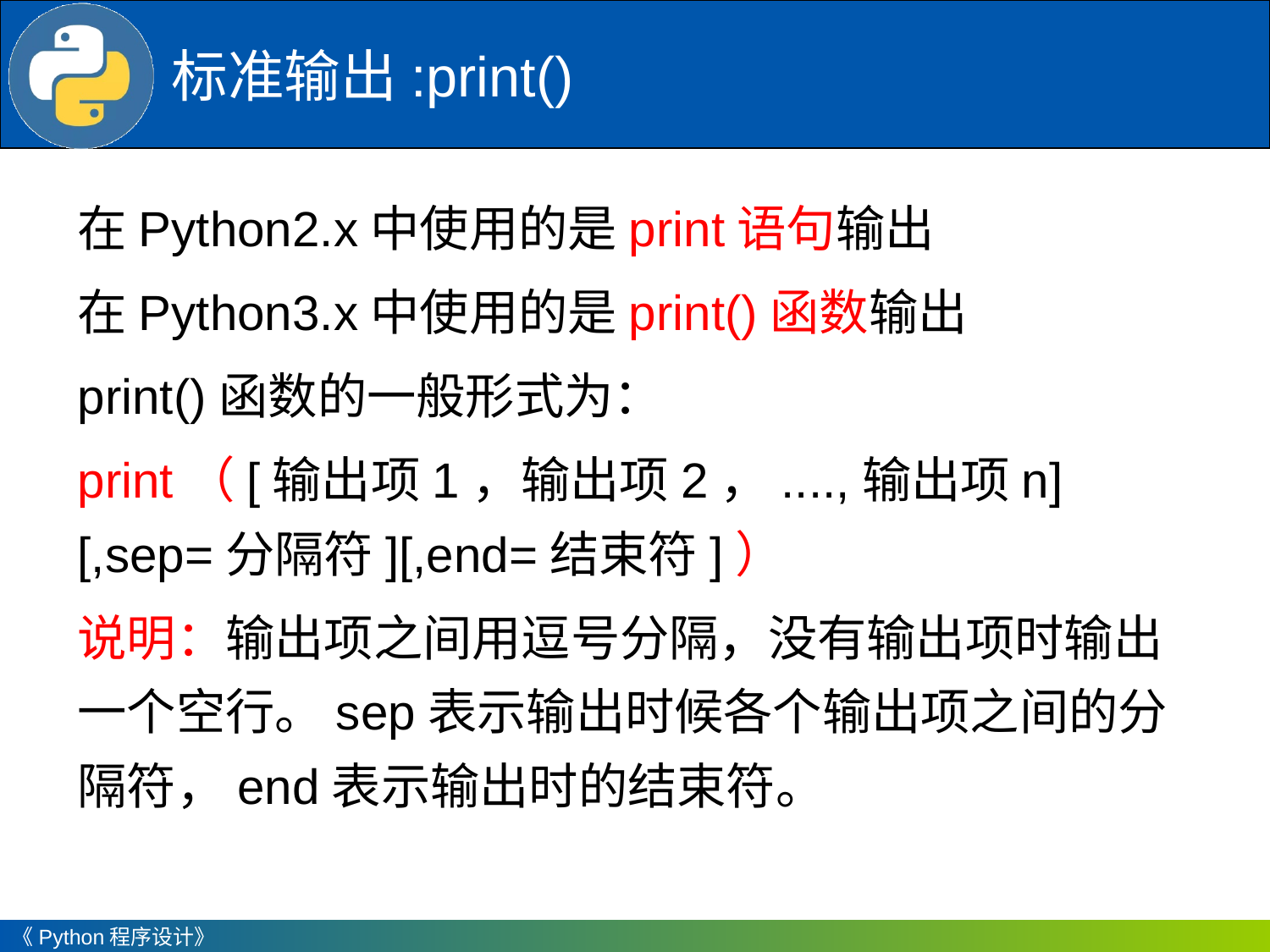

# 标准输出:print()
在Python2.x中使用的是print语句输出
在Python3.x中使用的是print()函数输出
print()函数的一般形式为：
print（[输出项1，输出项2，....,输出项n][,sep=分隔符][,end=结束符]）
说明：输出项之间用逗号分隔，没有输出项时输出一个空行。sep表示输出时候各个输出项之间的分隔符，end表示输出时的结束符。